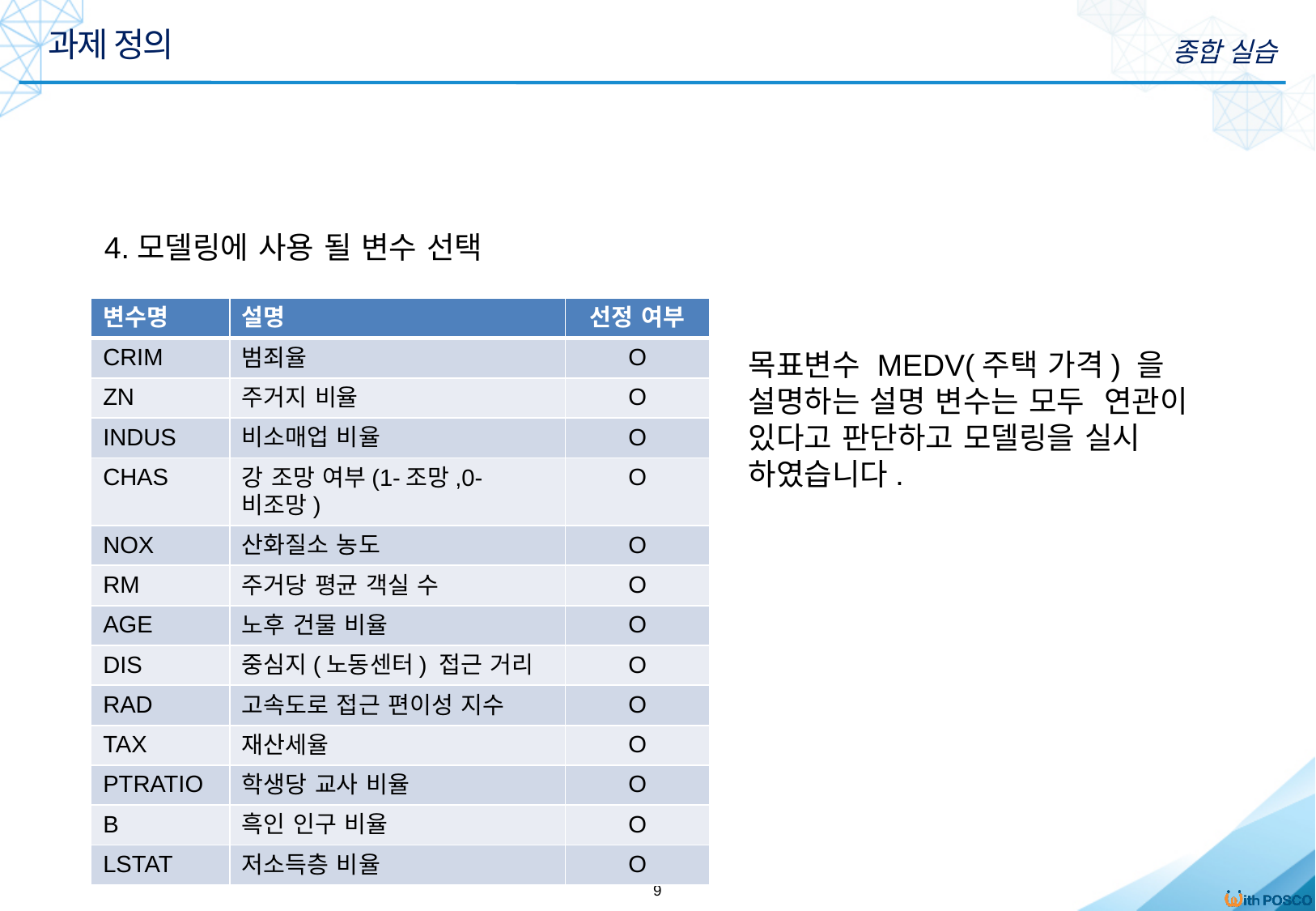

과제 정의
종합 실습
4.모델링에 사용 될 변수 선택

| 변수명 | 설명 | 선정 여부 |
| --- | --- | --- |
| CRIM | 범죄율 | O |
| ZN | 주거지 비율 | O |
| INDUS | 비소매업 비율 | O |
| CHAS | 강 조망 여부(1-조망,0-비조망) | O |
| NOX | 산화질소 농도 | O |
| RM | 주거당 평균 객실 수 | O |
| AGE | 노후 건물 비율 | O |
| DIS | 중심지(노동센터) 접근 거리 | O |
| RAD | 고속도로 접근 편이성 지수 | O |
| TAX | 재산세율 | O |
| PTRATIO | 학생당 교사 비율 | O |
| B | 흑인 인구 비율 | O |
| LSTAT | 저소득층 비율 | O |
목표변수 MEDV(주택 가격) 을 설명하는 설명 변수는 모두  연관이 있다고 판단하고 모델링을 실시 하였습니다.